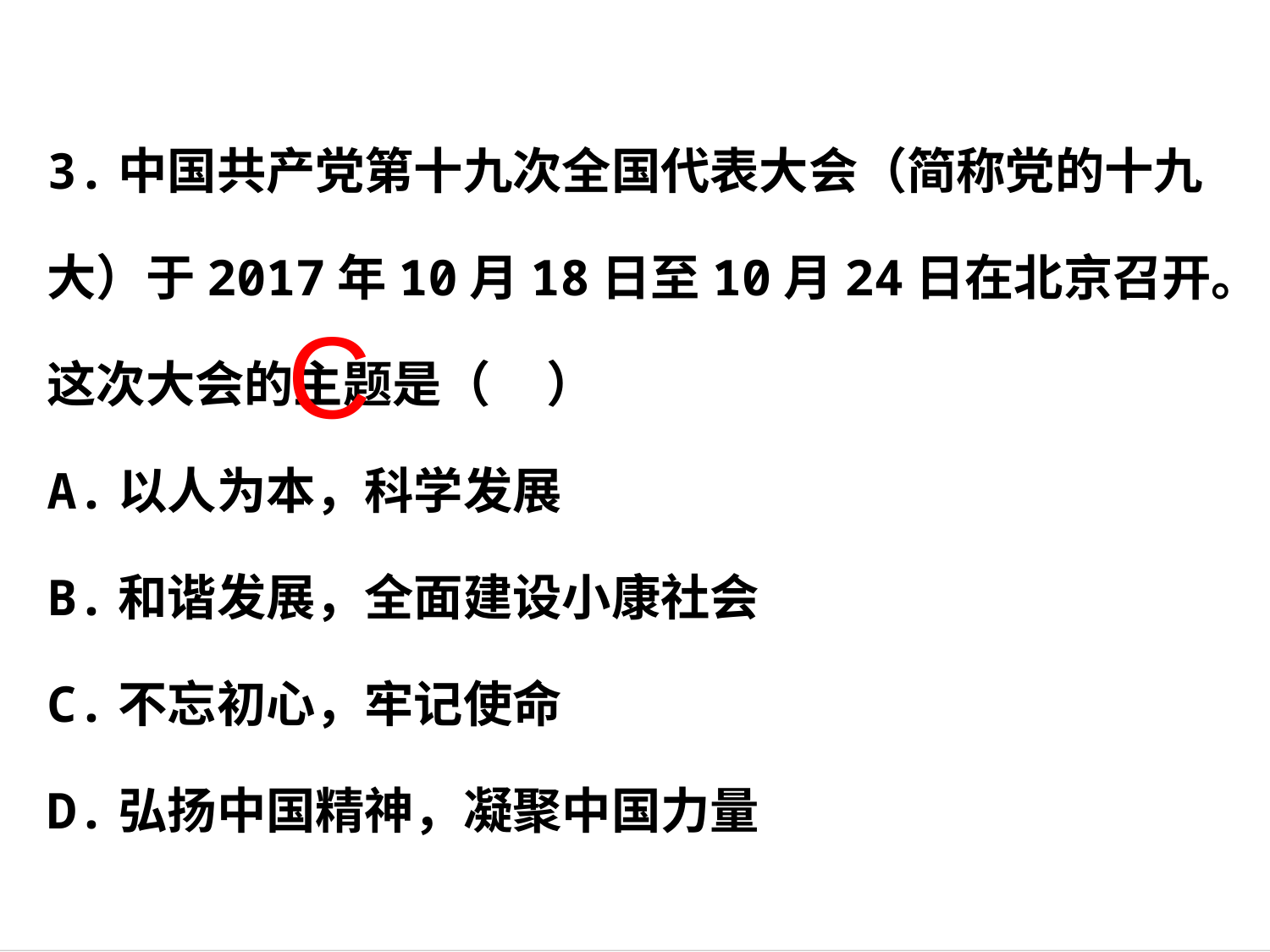

3.中国共产党第十九次全国代表大会（简称党的十九大）于2017年10月18日至10月24日在北京召开。这次大会的主题是（     ）
A.以人为本，科学发展
B.和谐发展，全面建设小康社会
C.不忘初心，牢记使命
D.弘扬中国精神，凝聚中国力量
C